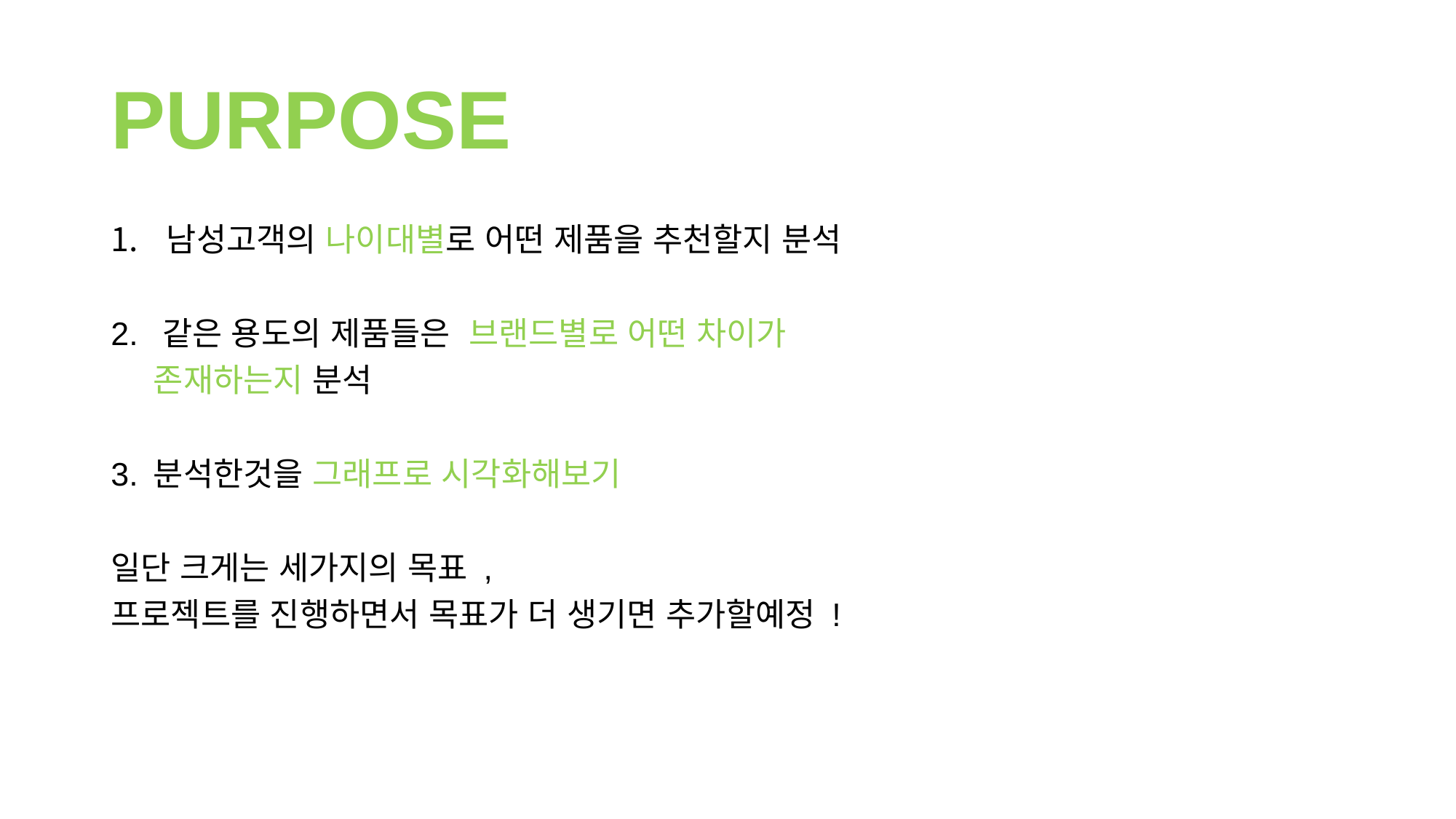

# PURPOSE
남성고객의 나이대별로 어떤 제품을 추천할지 분석

2.  같은 용도의 제품들은  브랜드별로 어떤 차이가
    존재하는지 분석

3. 분석한것을 그래프로 시각화해보기

일단 크게는 세가지의 목표 ,
프로젝트를 진행하면서 목표가 더 생기면 추가할예정 !